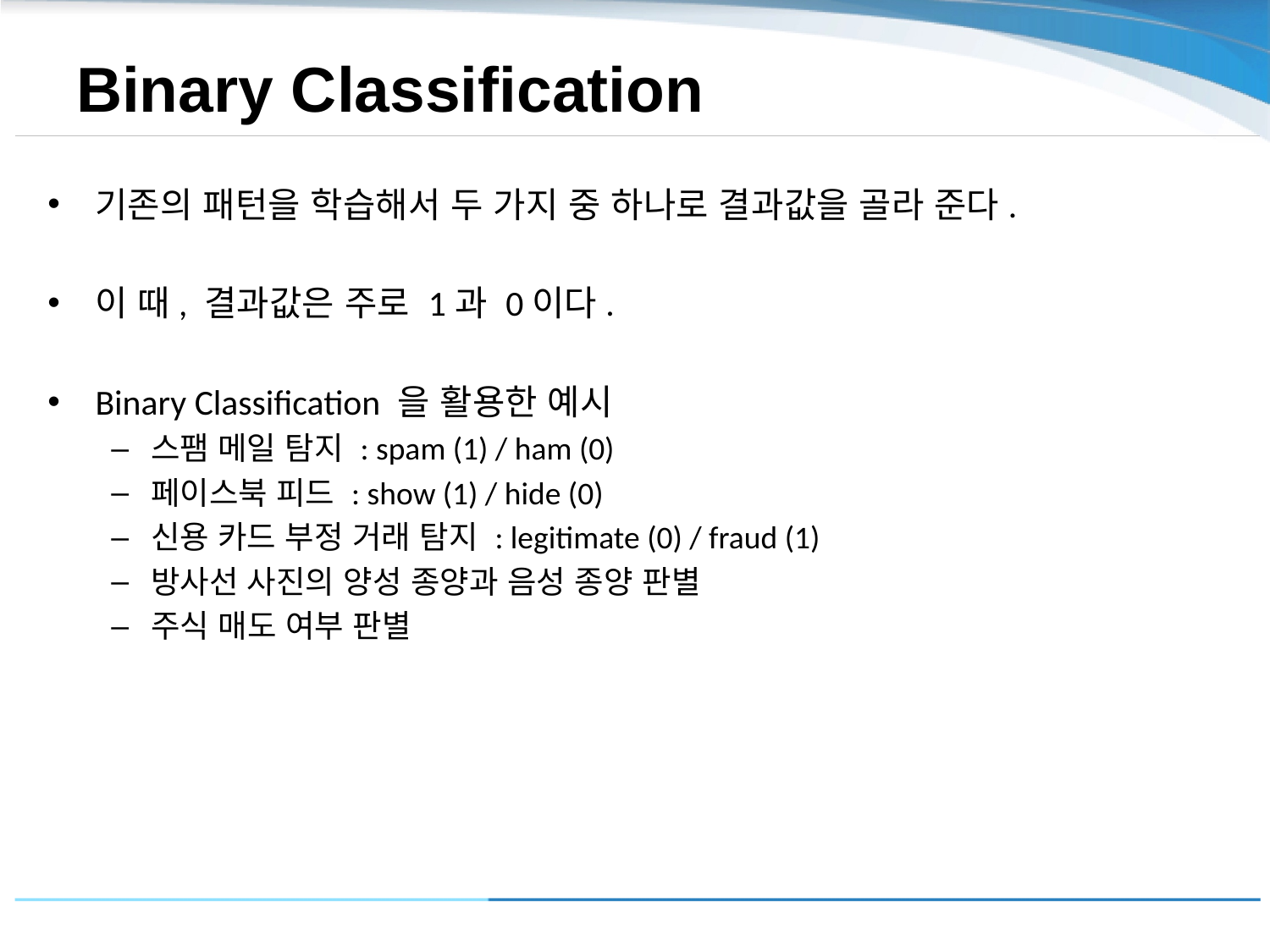

# Binary Classification
기존의 패턴을 학습해서 두 가지 중 하나로 결과값을 골라 준다.

이 때, 결과값은 주로 1과 0이다.

Binary Classification 을 활용한 예시
스팸 메일 탐지 : spam (1) / ham (0)
페이스북 피드 : show (1) / hide (0)
신용 카드 부정 거래 탐지 : legitimate (0) / fraud (1)
방사선 사진의 양성 종양과 음성 종양 판별
주식 매도 여부 판별